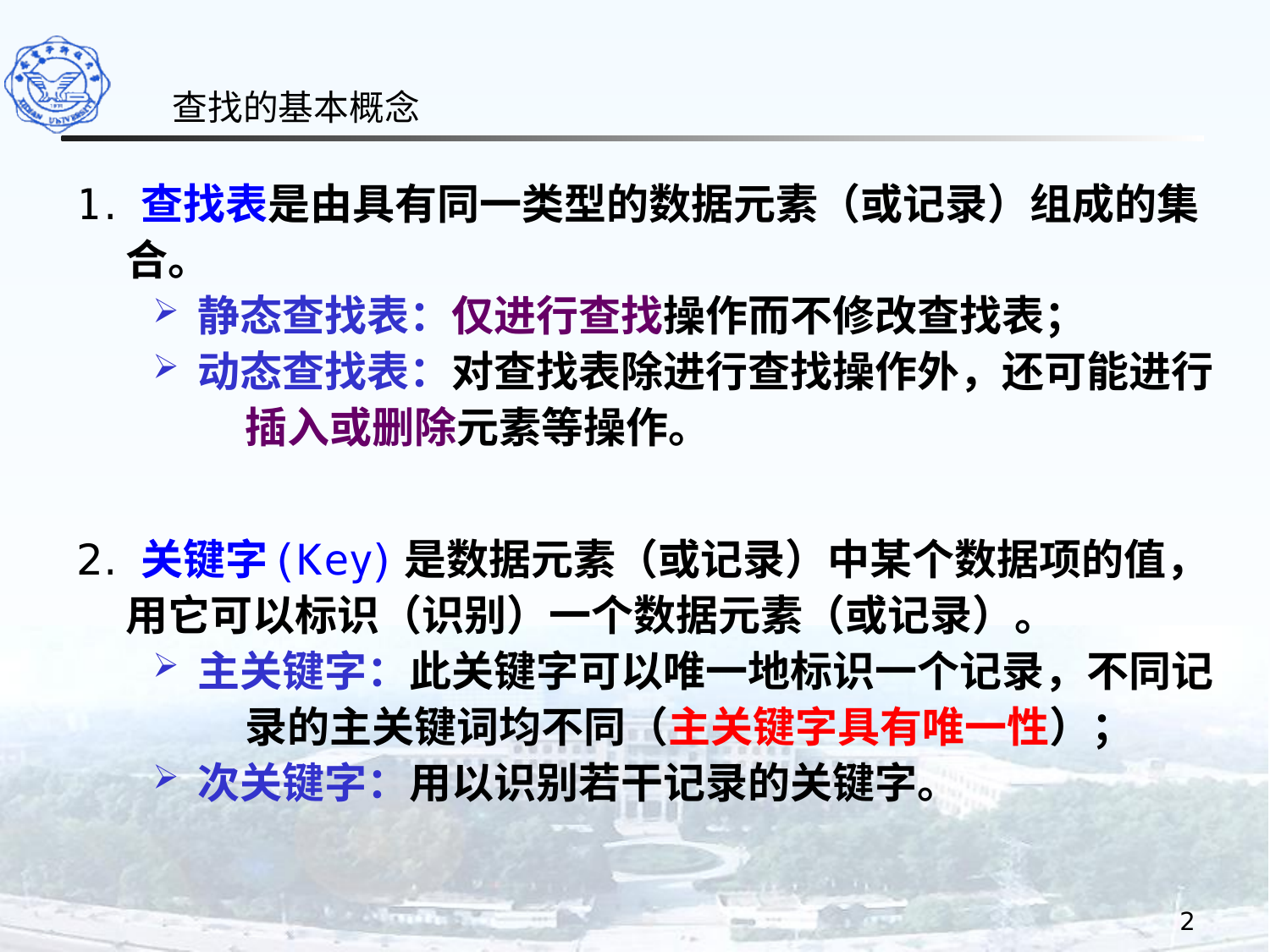

查找的基本概念
1. 查找表是由具有同一类型的数据元素（或记录）组成的集合。
静态查找表：仅进行查找操作而不修改查找表；
动态查找表：对查找表除进行查找操作外，还可能进行插入或删除元素等操作。

2. 关键字(Key)是数据元素（或记录）中某个数据项的值，用它可以标识（识别）一个数据元素（或记录）。
主关键字：此关键字可以唯一地标识一个记录，不同记录的主关键词均不同（主关键字具有唯一性）；
次关键字：用以识别若干记录的关键字。

2